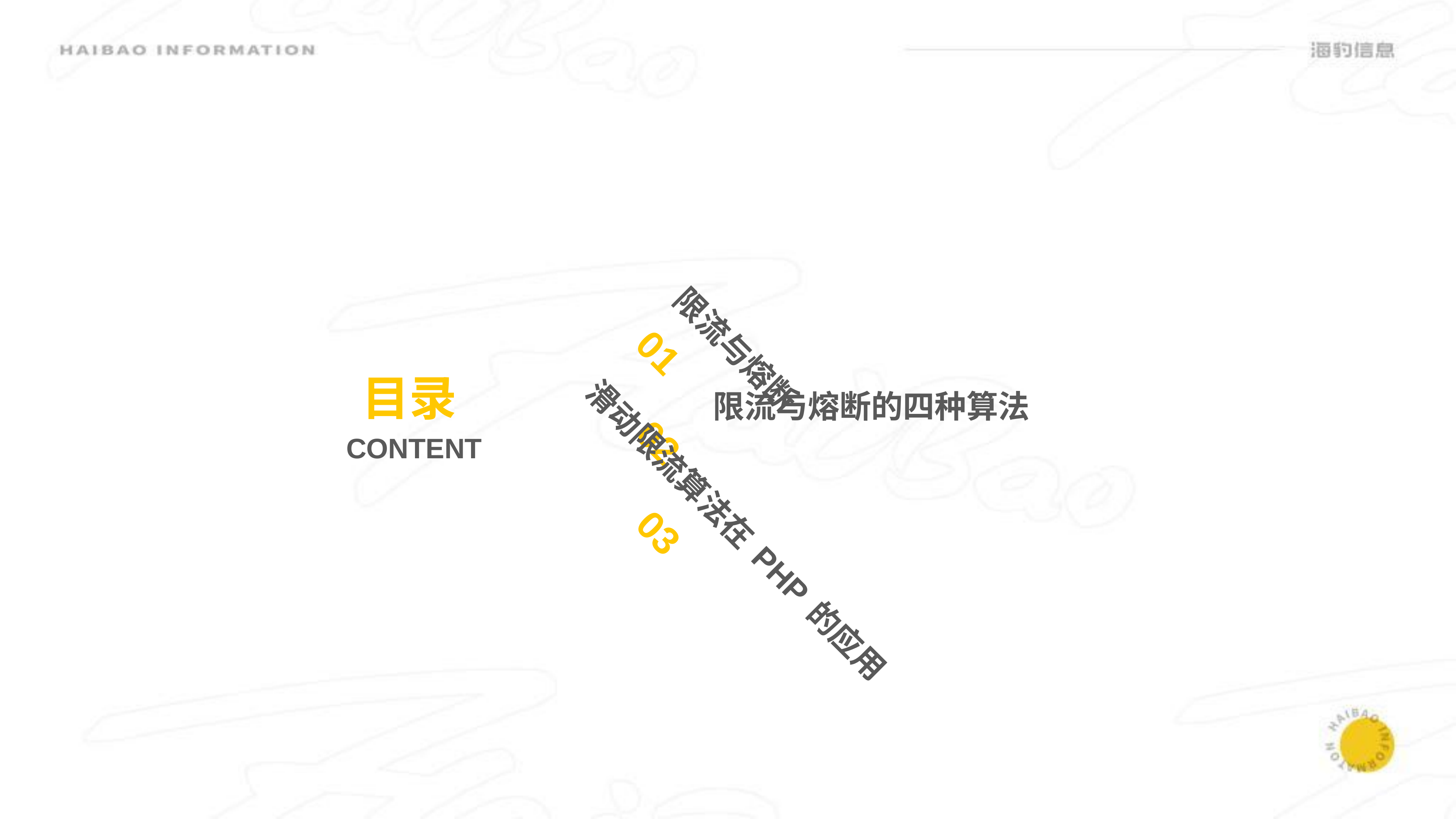

01
限流与熔断
02
限流与熔断的四种算法
03
滑动限流算法在PHP的应用
目录
CONTENT